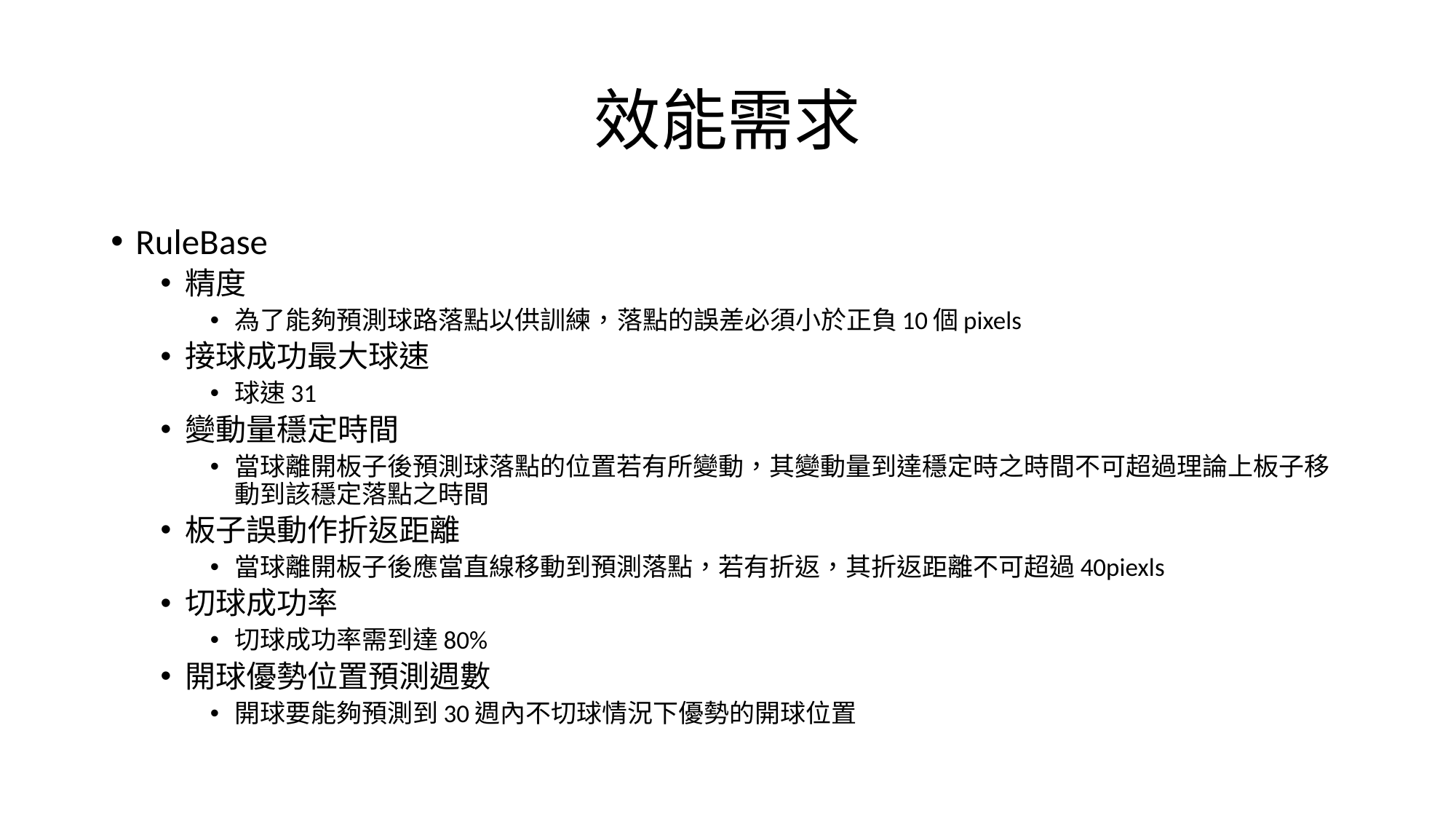

# 效能需求
RuleBase
精度
為了能夠預測球路落點以供訓練，落點的誤差必須小於正負10個pixels
接球成功最大球速
球速31
變動量穩定時間
當球離開板子後預測球落點的位置若有所變動，其變動量到達穩定時之時間不可超過理論上板子移動到該穩定落點之時間
板子誤動作折返距離
當球離開板子後應當直線移動到預測落點，若有折返，其折返距離不可超過40piexls
切球成功率
切球成功率需到達80%
開球優勢位置預測週數
開球要能夠預測到30週內不切球情況下優勢的開球位置